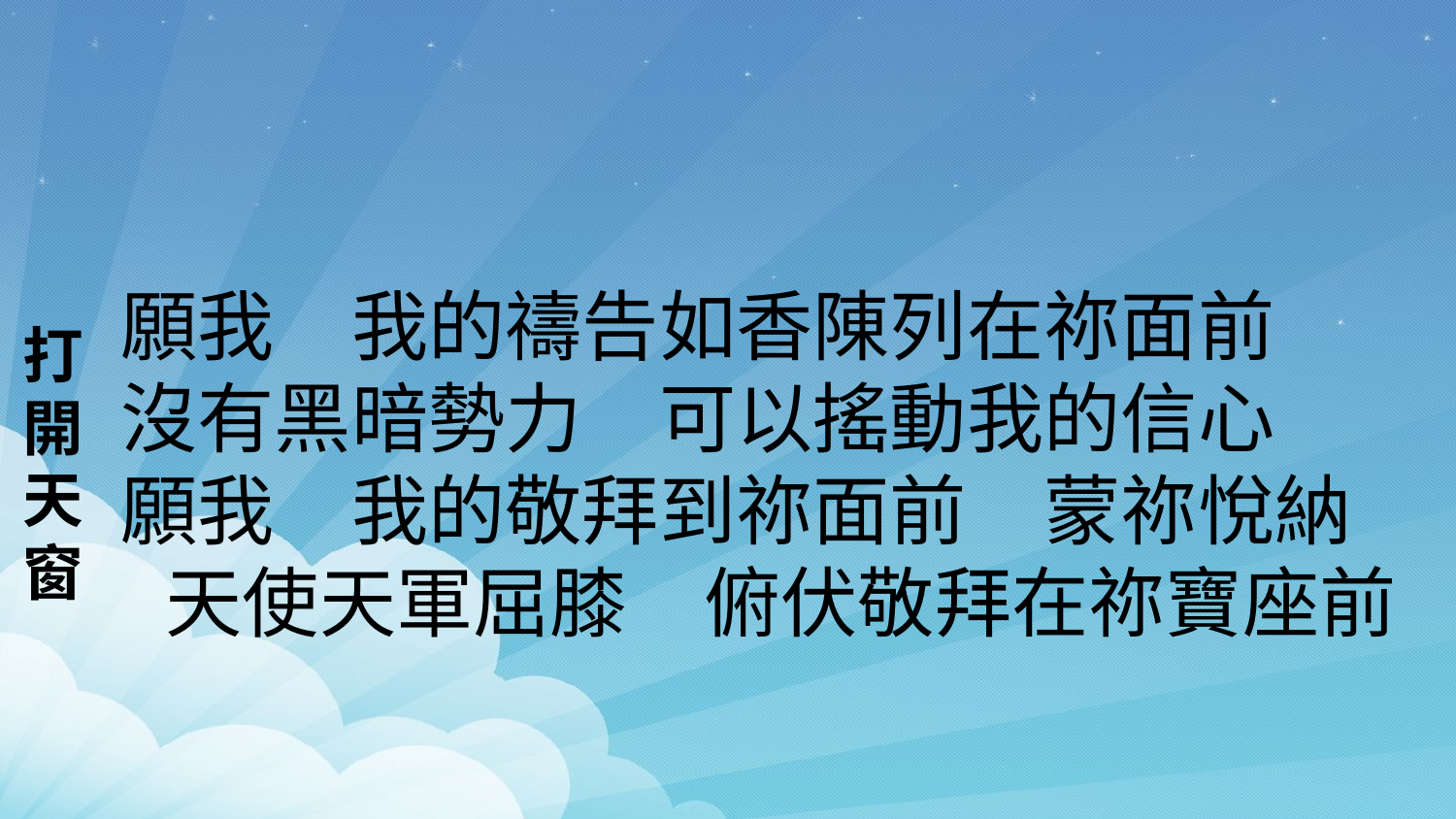

打開天窗
願我　我的禱告如香陳列在祢面前
沒有黑暗勢力　可以搖動我的信心
願我　我的敬拜到祢面前　蒙祢悅納
天使天軍屈膝　俯伏敬拜在祢寶座前